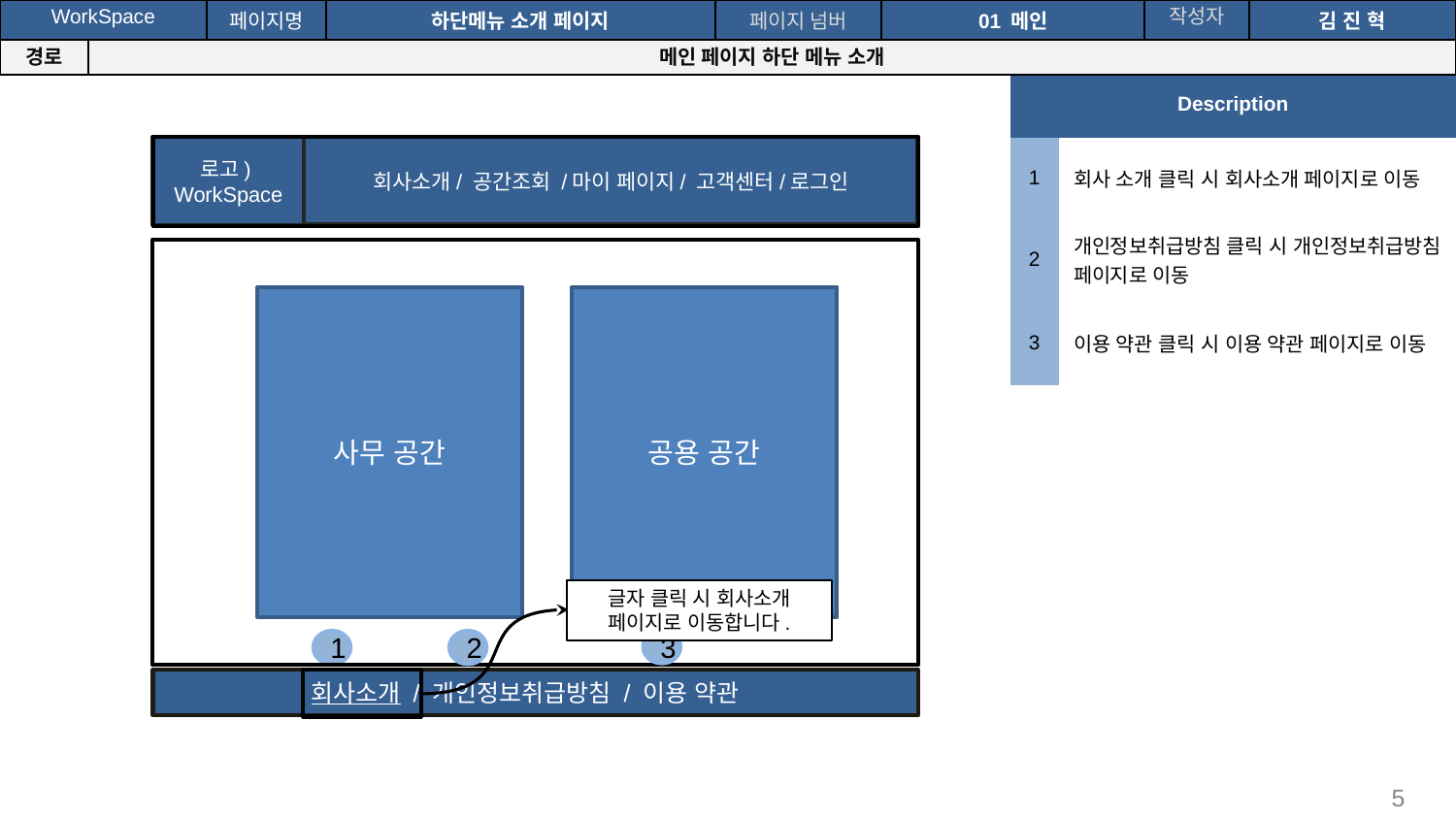

공간(오피스) 대여 시스템
| WorkSpace |  | 페이지명 | 하단메뉴 소개 페이지 | 페이지 넘버 | 01 메인 | 작성자 | 김 진 혁 |
| --- | --- | --- | --- | --- | --- | --- | --- |
| 경로 | 메인 페이지 하단 메뉴 소개 |  |  |  |  |  |  |
| Description |  |
| --- | --- |
| 1 | 회사 소개 클릭 시 회사소개 페이지로 이동 |
| 2 | 개인정보취급방침 클릭 시 개인정보취급방침 페이지로 이동 |
| 3 | 이용 약관 클릭 시 이용 약관 페이지로 이동 |
회사소개/ 공간조회 /마이 페이지/ 고객센터/로그인
로고)
WorkSpace
회사소개 / 개인정보취급방침 / 이용 약관

사무 공간
공용 공간
글자 클릭 시 회사소개 페이지로 이동합니다.
3
1
2

5